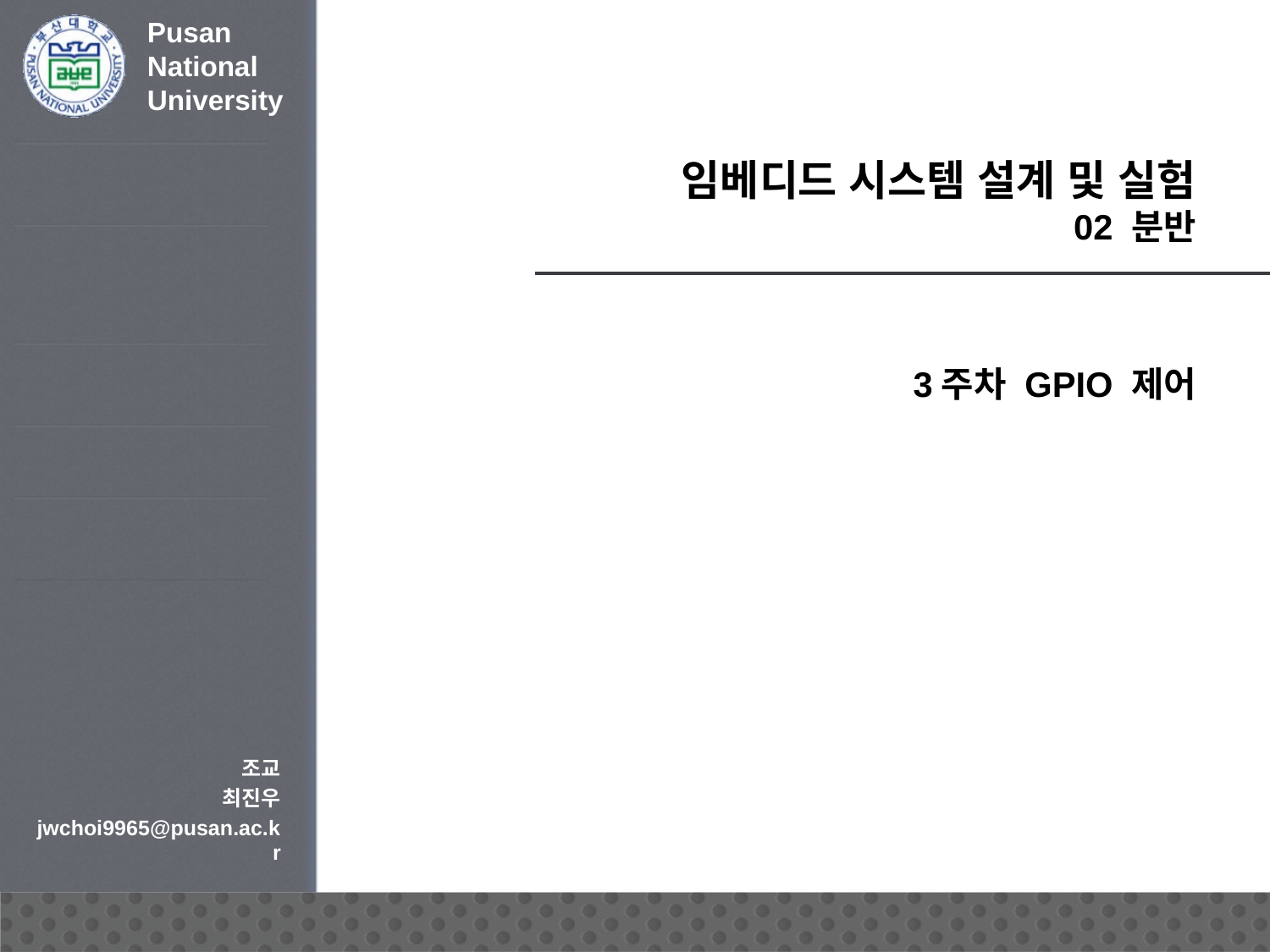

# 임베디드 시스템 설계 및 실험 02 분반
3주차 GPIO 제어
조교
최진우
jwchoi9965@pusan.ac.kr